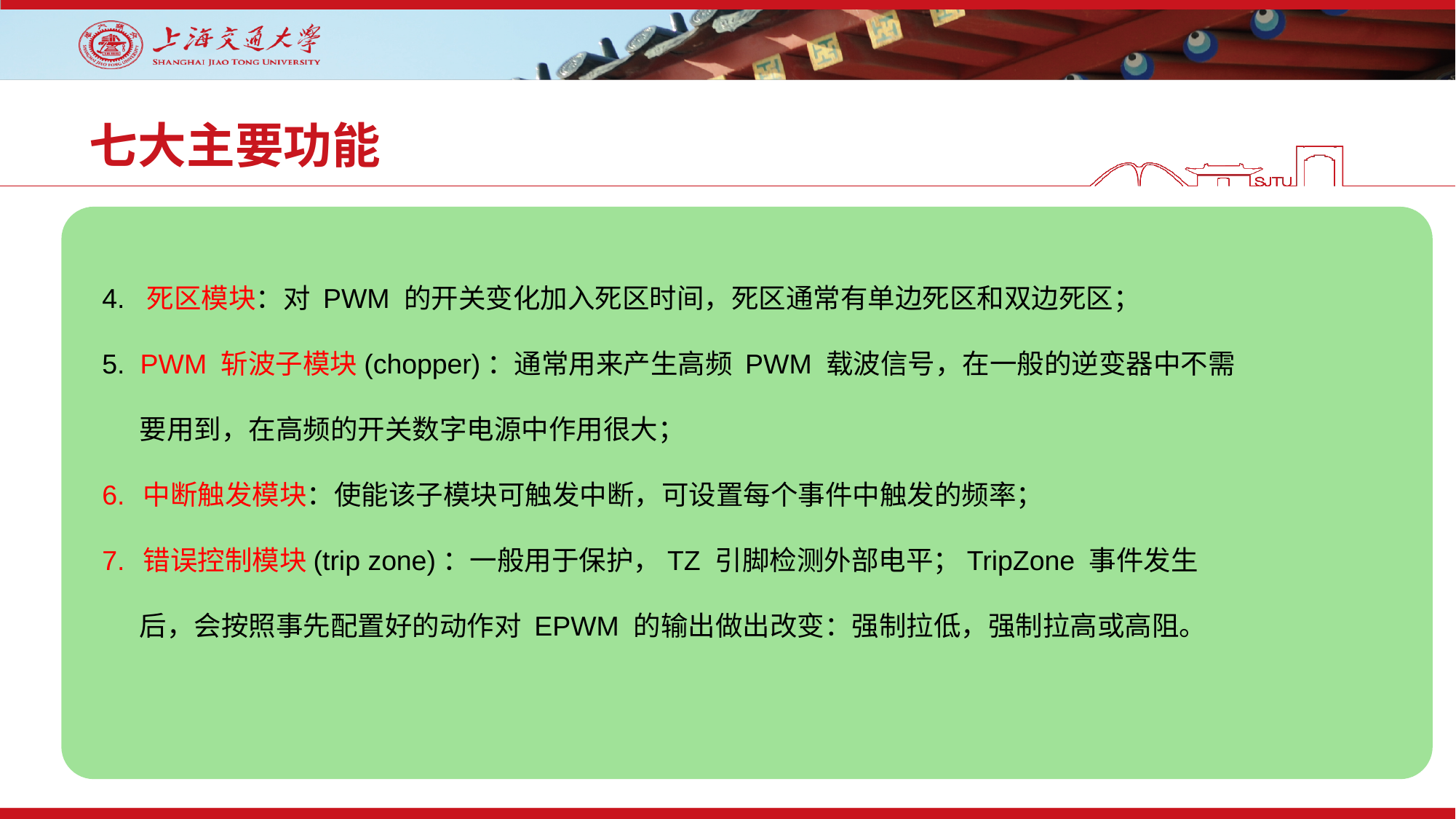

# 七大主要功能

4.  死区模块：对 PWM 的开关变化加入死区时间，死区通常有单边死区和双边死区；
5.  PWM 斩波子模块(chopper)：通常用来产生高频 PWM 载波信号，在一般的逆变器中不需
     要用到，在高频的开关数字电源中作用很大；
中断触发模块：使能该子模块可触发中断，可设置每个事件中触发的频率；
错误控制模块(trip zone)：一般用于保护，TZ 引脚检测外部电平；TripZone 事件发生
     后，会按照事先配置好的动作对 EPWM 的输出做出改变：强制拉低，强制拉高或高阻。